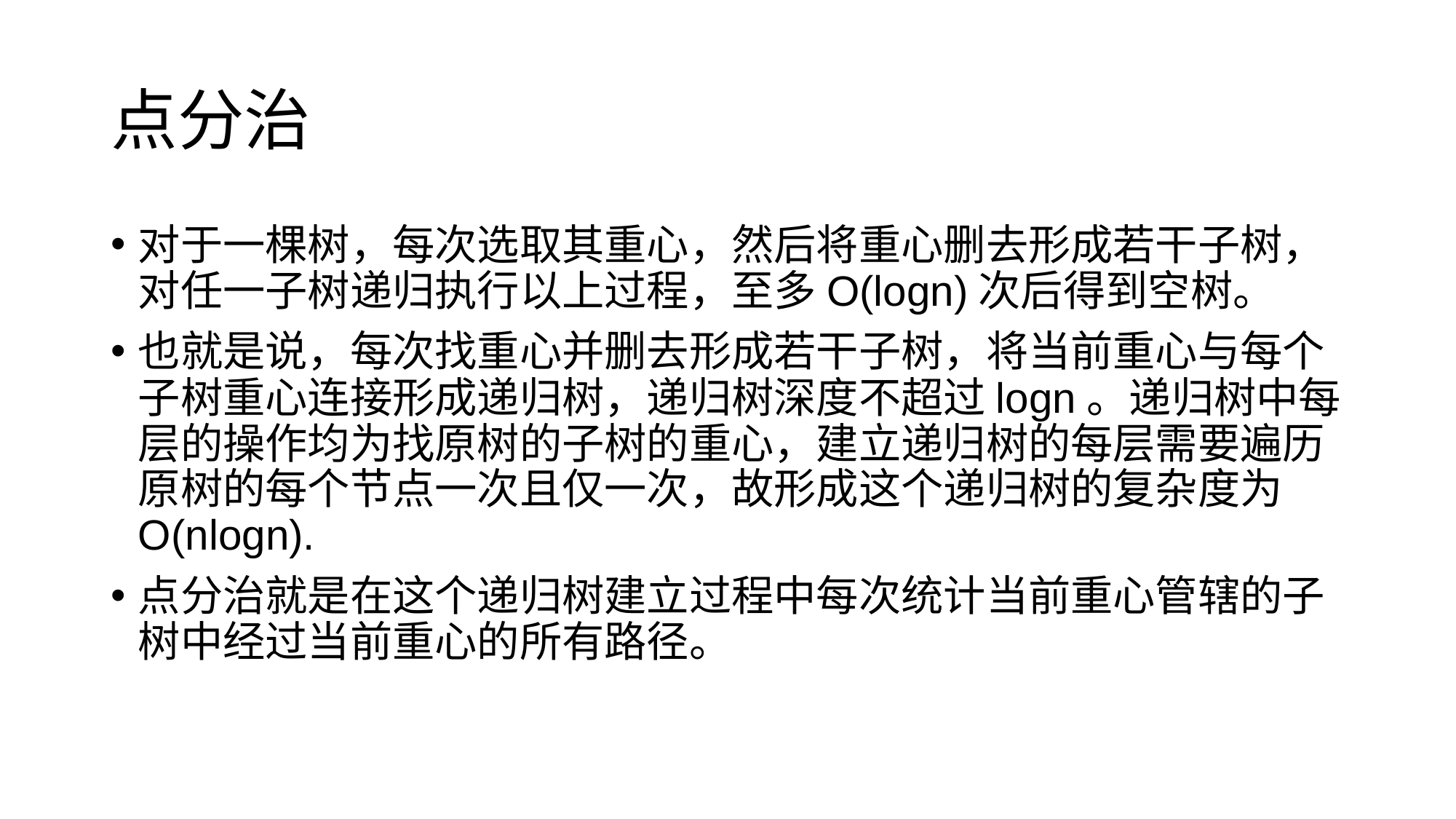

# 点分治
对于一棵树，每次选取其重心，然后将重心删去形成若干子树，对任一子树递归执行以上过程，至多O(logn)次后得到空树。
也就是说，每次找重心并删去形成若干子树，将当前重心与每个子树重心连接形成递归树，递归树深度不超过logn。递归树中每层的操作均为找原树的子树的重心，建立递归树的每层需要遍历原树的每个节点一次且仅一次，故形成这个递归树的复杂度为O(nlogn).
点分治就是在这个递归树建立过程中每次统计当前重心管辖的子树中经过当前重心的所有路径。